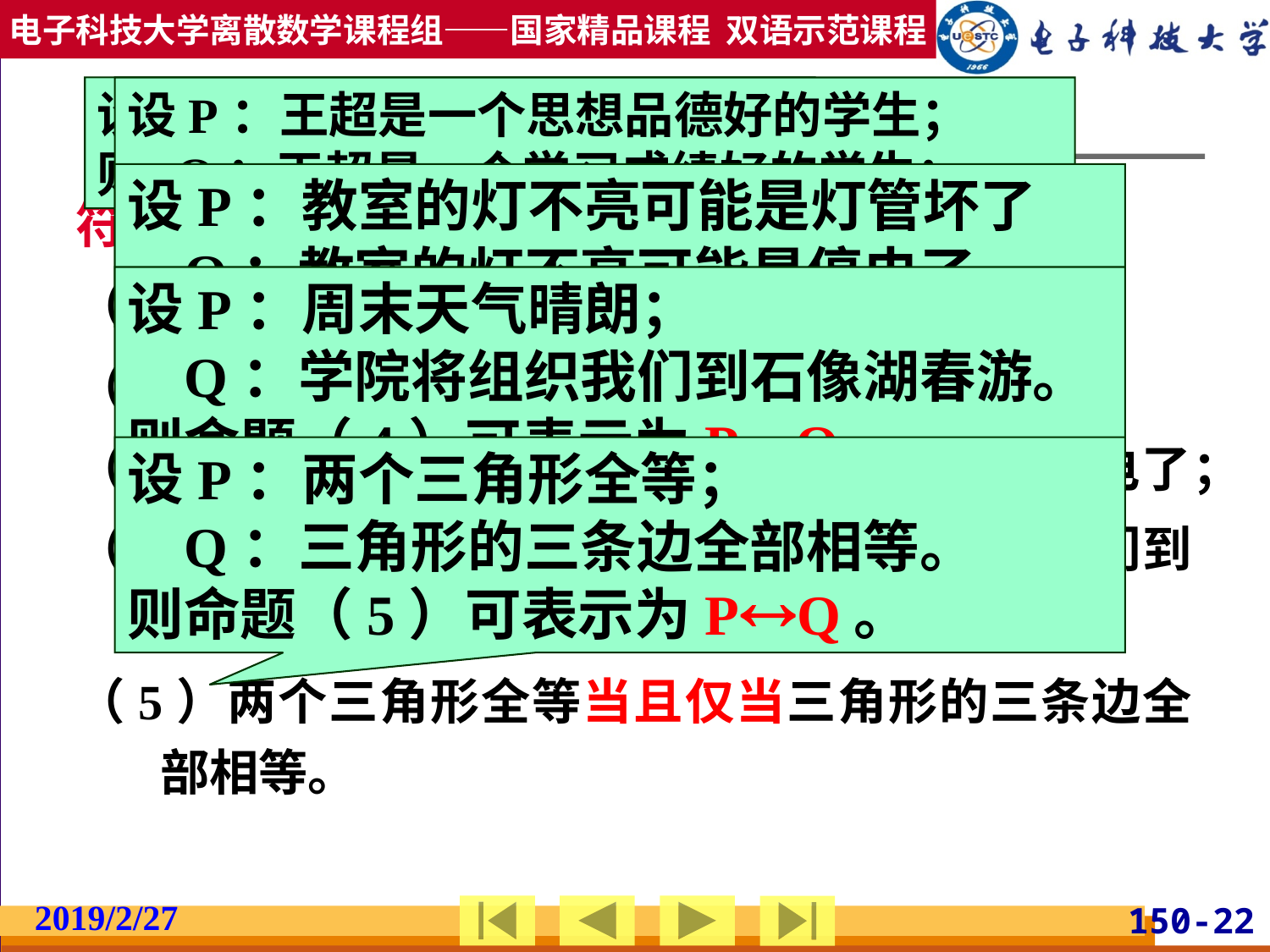

# 例3.2.4
设Ｐ：四川是人口最多的省份。
则命题（1）可表示为┐P。
设P：王超是一个思想品德好的学生；
    Q：王超是一个学习成绩好的学生；
    R：王超是一个体育成绩好的学生。
则命题（2）可表示为P∧Q∧R。
设P：教室的灯不亮可能是灯管坏了
    Q：教室的灯不亮可能是停电了
则命题（3）可表示为P∨Q。
符号化下列命题
（1）四川不是人口最多的省份；
（2）王超是一个德智体全面发展的好学生；
（3）教室的灯不亮可能是灯管坏了或者是停电了；
（4）如果周末天气晴朗，那么学院将组织我们到石像湖春游；
（5）两个三角形全等当且仅当三角形的三条边全部相等。
设P：周末天气晴朗；
    Q：学院将组织我们到石像湖春游。
则命题（4）可表示为P→Q。
设P：两个三角形全等；
    Q：三角形的三条边全部相等。
则命题（5）可表示为P↔Q。
2019/2/27